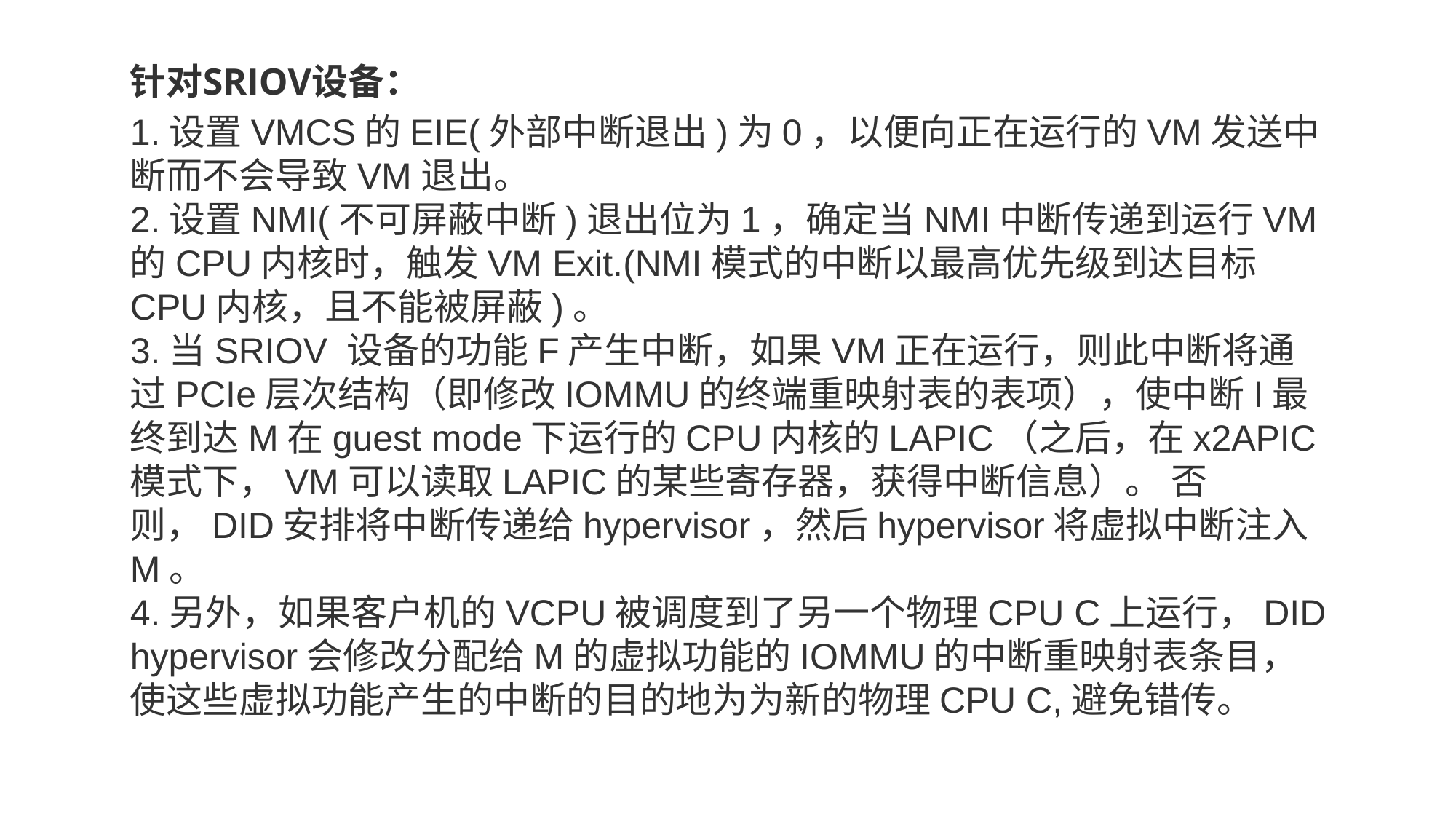

针对SRIOV设备：
1.设置VMCS的EIE(外部中断退出)为0，以便向正在运行的VM发送中断而不会导致VM退出。
2.设置NMI(不可屏蔽中断)退出位为1，确定当NMI中断传递到运行VM的CPU内核时，触发VM Exit.(NMI模式的中断以最高优先级到达目标CPU内核，且不能被屏蔽)。
3.当SRIOV 设备的功能F产生中断，如果VM正在运行，则此中断将通过PCIe层次结构（即修改IOMMU的终端重映射表的表项），使中断I最终到达M在guest mode下运行的CPU内核的LAPIC（之后，在x2APIC 模式下，VM可以读取LAPIC的某些寄存器，获得中断信息）。 否则，DID安排将中断传递给hypervisor，然后hypervisor将虚拟中断注入M。
4.另外，如果客户机的VCPU被调度到了另一个物理CPU C上运行，DID hypervisor会修改分配给M的虚拟功能的IOMMU的中断重映射表条目，使这些虚拟功能产生的中断的目的地为为新的物理CPU C,避免错传。